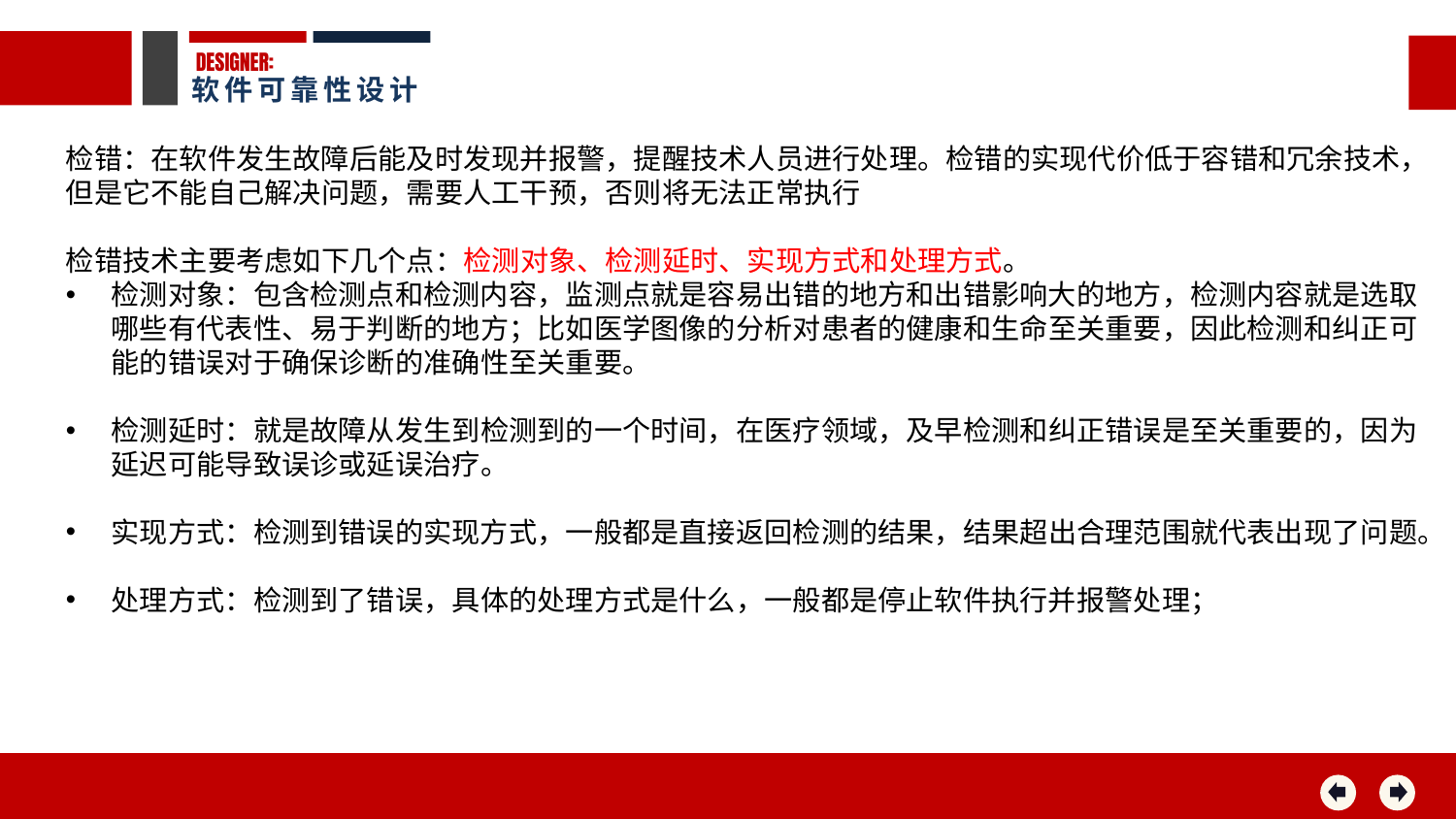

DESIGNER:
软件可靠性设计
检错：在软件发生故障后能及时发现并报警，提醒技术人员进行处理。检错的实现代价低于容错和冗余技术，但是它不能自己解决问题，需要人工干预，否则将无法正常执行

检错技术主要考虑如下几个点：检测对象、检测延时、实现方式和处理方式。
检测对象：包含检测点和检测内容，监测点就是容易出错的地方和出错影响大的地方，检测内容就是选取哪些有代表性、易于判断的地方；比如医学图像的分析对患者的健康和生命至关重要，因此检测和纠正可能的错误对于确保诊断的准确性至关重要。

检测延时：就是故障从发生到检测到的一个时间，在医疗领域，及早检测和纠正错误是至关重要的，因为延迟可能导致误诊或延误治疗。

实现方式：检测到错误的实现方式，一般都是直接返回检测的结果，结果超出合理范围就代表出现了问题。

处理方式：检测到了错误，具体的处理方式是什么，一般都是停止软件执行并报警处理；